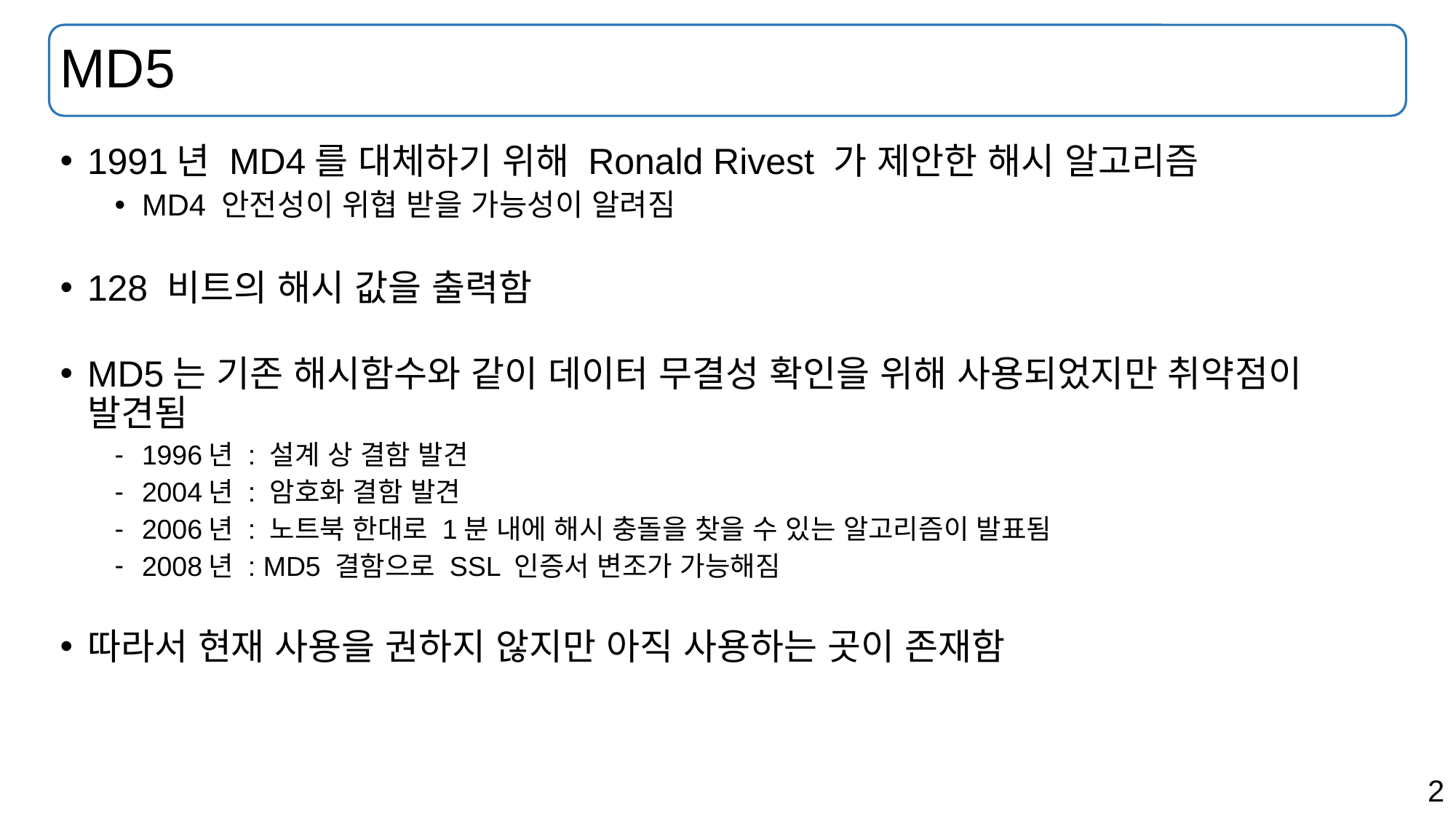

# MD5
1991년 MD4를 대체하기 위해 Ronald Rivest 가 제안한 해시 알고리즘
MD4 안전성이 위협 받을 가능성이 알려짐

128 비트의 해시 값을 출력함

MD5는 기존 해시함수와 같이 데이터 무결성 확인을 위해 사용되었지만 취약점이 발견됨
1996년 : 설계 상 결함 발견
2004년 : 암호화 결함 발견
2006년 : 노트북 한대로 1분 내에 해시 충돌을 찾을 수 있는 알고리즘이 발표됨
2008년 : MD5 결함으로 SSL 인증서 변조가 가능해짐

따라서 현재 사용을 권하지 않지만 아직 사용하는 곳이 존재함